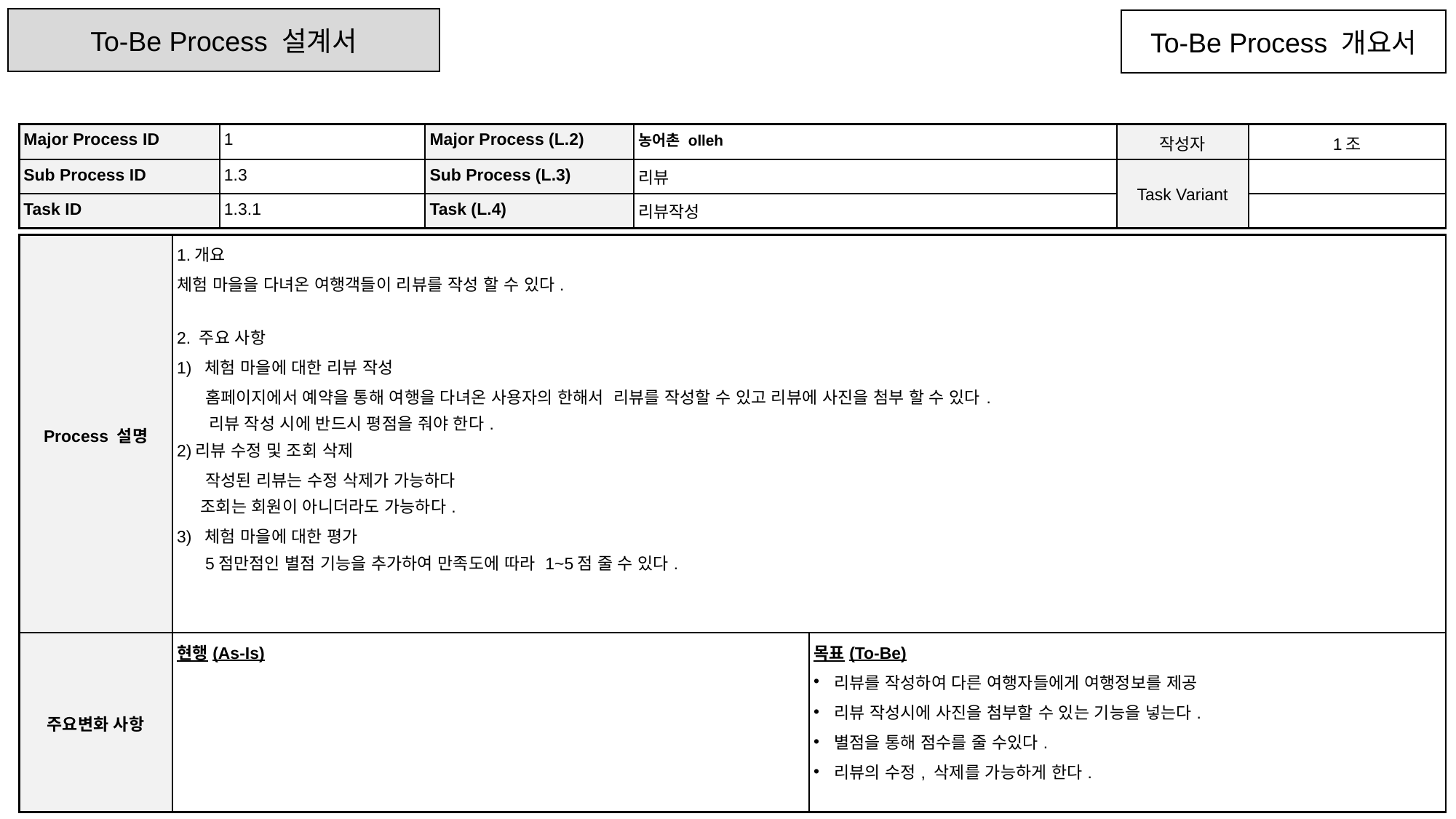

To-Be Process 설계서
To-Be Process 개요서
| Major Process ID | 1 | Major Process (L.2) | 농어촌 olleh | 작성자 | 1조 |
| --- | --- | --- | --- | --- | --- |
| Sub Process ID | 1.3 | Sub Process (L.3) | 리뷰 | Task Variant |  |
| Task ID | 1.3.1 | Task (L.4) | 리뷰작성 |  |  |
| Process 설명 | 1.개요 체험 마을을 다녀온 여행객들이 리뷰를 작성 할 수 있다. 2. 주요 사항 1) 체험 마을에 대한 리뷰 작성 홈페이지에서 예약을 통해 여행을 다녀온 사용자의 한해서 리뷰를 작성할 수 있고 리뷰에 사진을 첨부 할 수 있다. 리뷰 작성 시에 반드시 평점을 줘야 한다. 2)리뷰 수정 및 조회 삭제 작성된 리뷰는 수정 삭제가 가능하다 조회는 회원이 아니더라도 가능하다. 3) 체험 마을에 대한 평가 5점만점인 별점 기능을 추가하여 만족도에 따라 1~5점 줄 수 있다. |  |
| --- | --- | --- |
| 주요변화 사항 | 현행(As-Is) | 목표(To-Be) 리뷰를 작성하여 다른 여행자들에게 여행정보를 제공 리뷰 작성시에 사진을 첨부할 수 있는 기능을 넣는다. 별점을 통해 점수를 줄 수있다. 리뷰의 수정, 삭제를 가능하게 한다. |